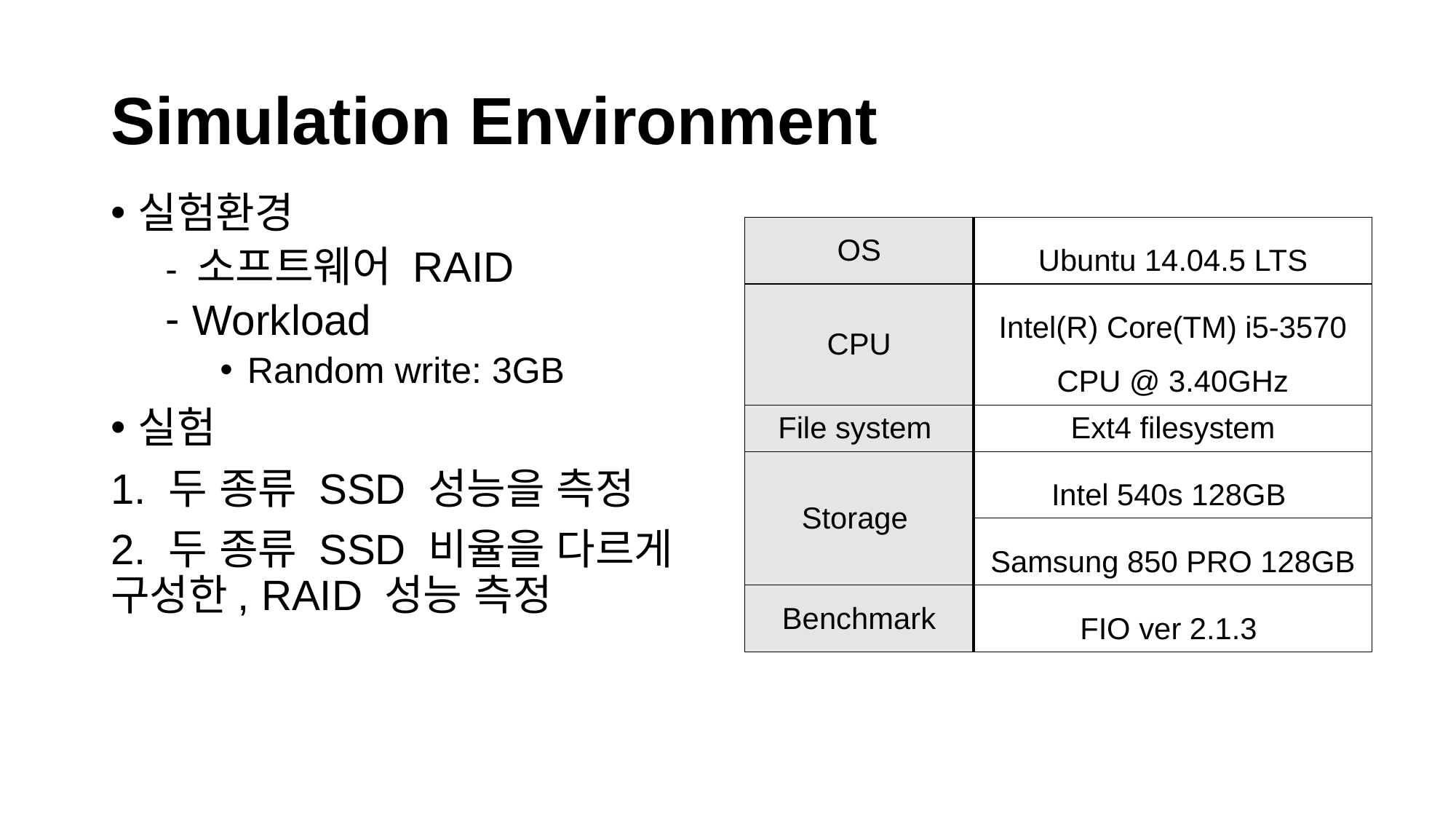

# Simulation Environment
실험환경
- 소프트웨어 RAID
Workload
Random write: 3GB
실험
1. 두 종류 SSD 성능을 측정
2. 두 종류 SSD 비율을 다르게 구성한, RAID 성능 측정
| OS | Ubuntu 14.04.5 LTS |
| --- | --- |
| CPU | Intel(R) Core(TM) i5-3570 CPU @ 3.40GHz |
| File system | Ext4 filesystem |
| Storage | Intel 540s 128GB |
|  | Samsung 850 PRO 128GB |
| Benchmark | FIO ver 2.1.3 |